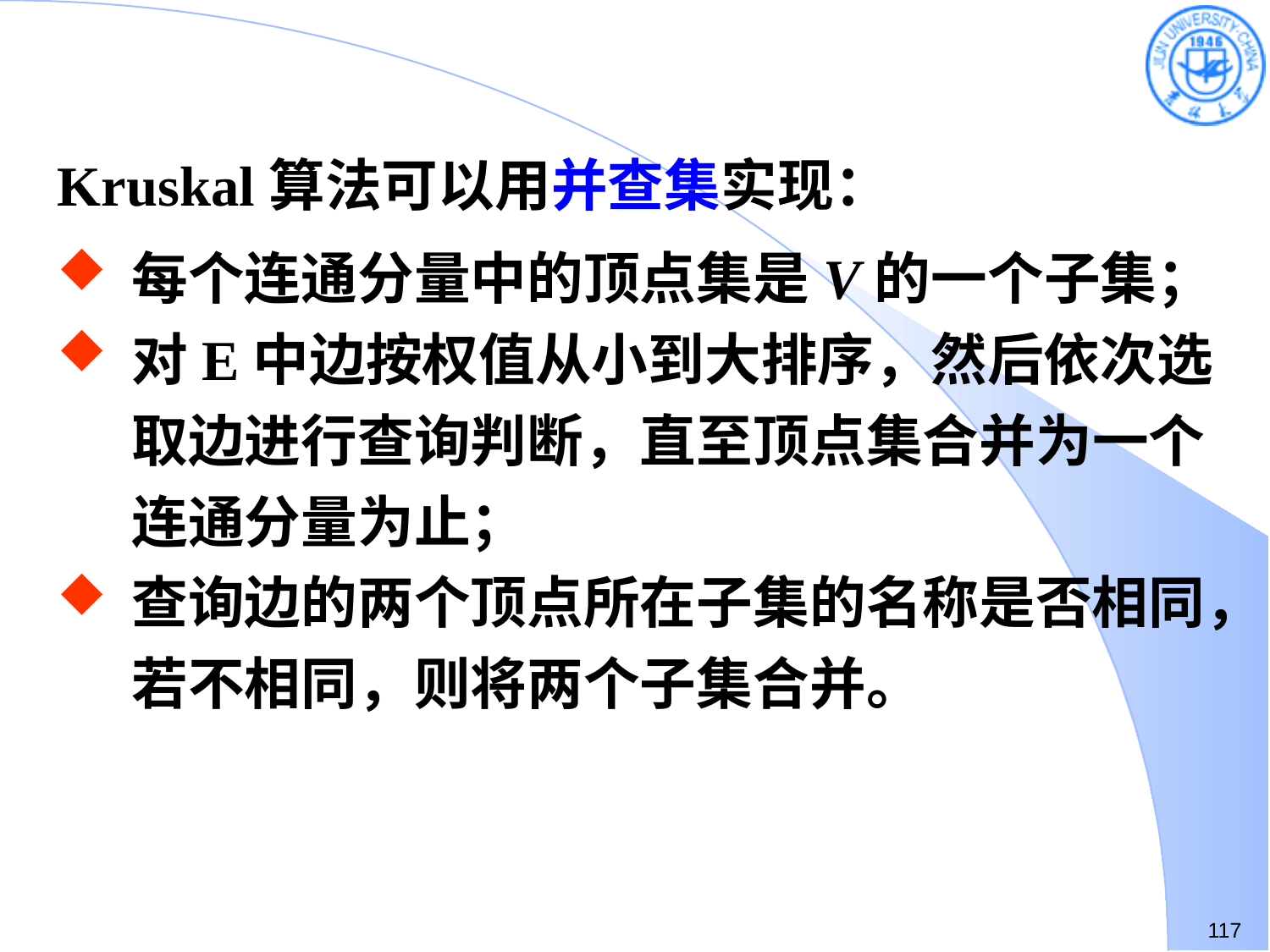

Kruskal算法可以用并查集实现：
每个连通分量中的顶点集是V的一个子集；
对E中边按权值从小到大排序，然后依次选取边进行查询判断，直至顶点集合并为一个连通分量为止；
查询边的两个顶点所在子集的名称是否相同，若不相同，则将两个子集合并。